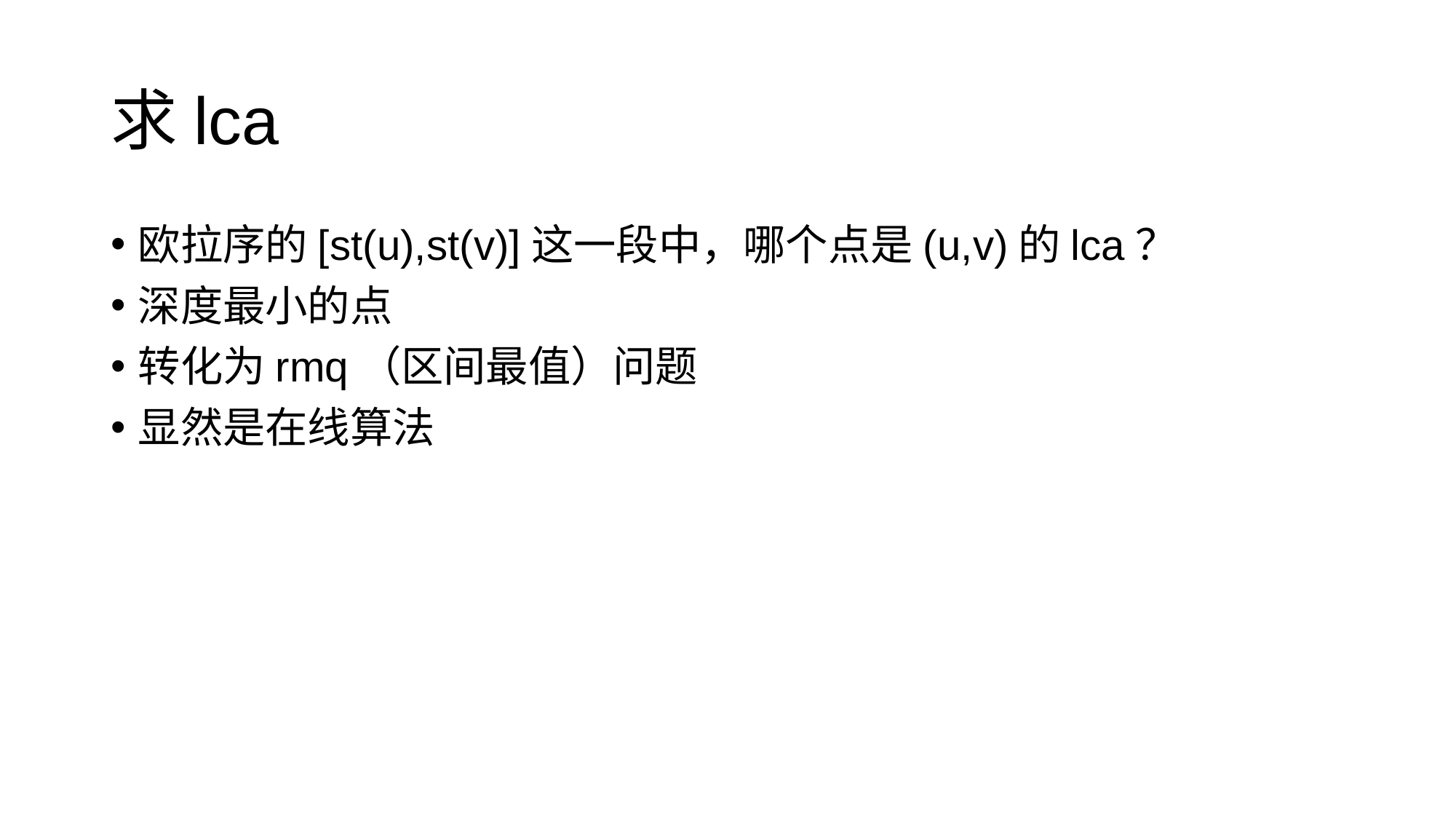

# 求lca
欧拉序的[st(u),st(v)]这一段中，哪个点是(u,v)的lca？
深度最小的点
转化为rmq（区间最值）问题
显然是在线算法